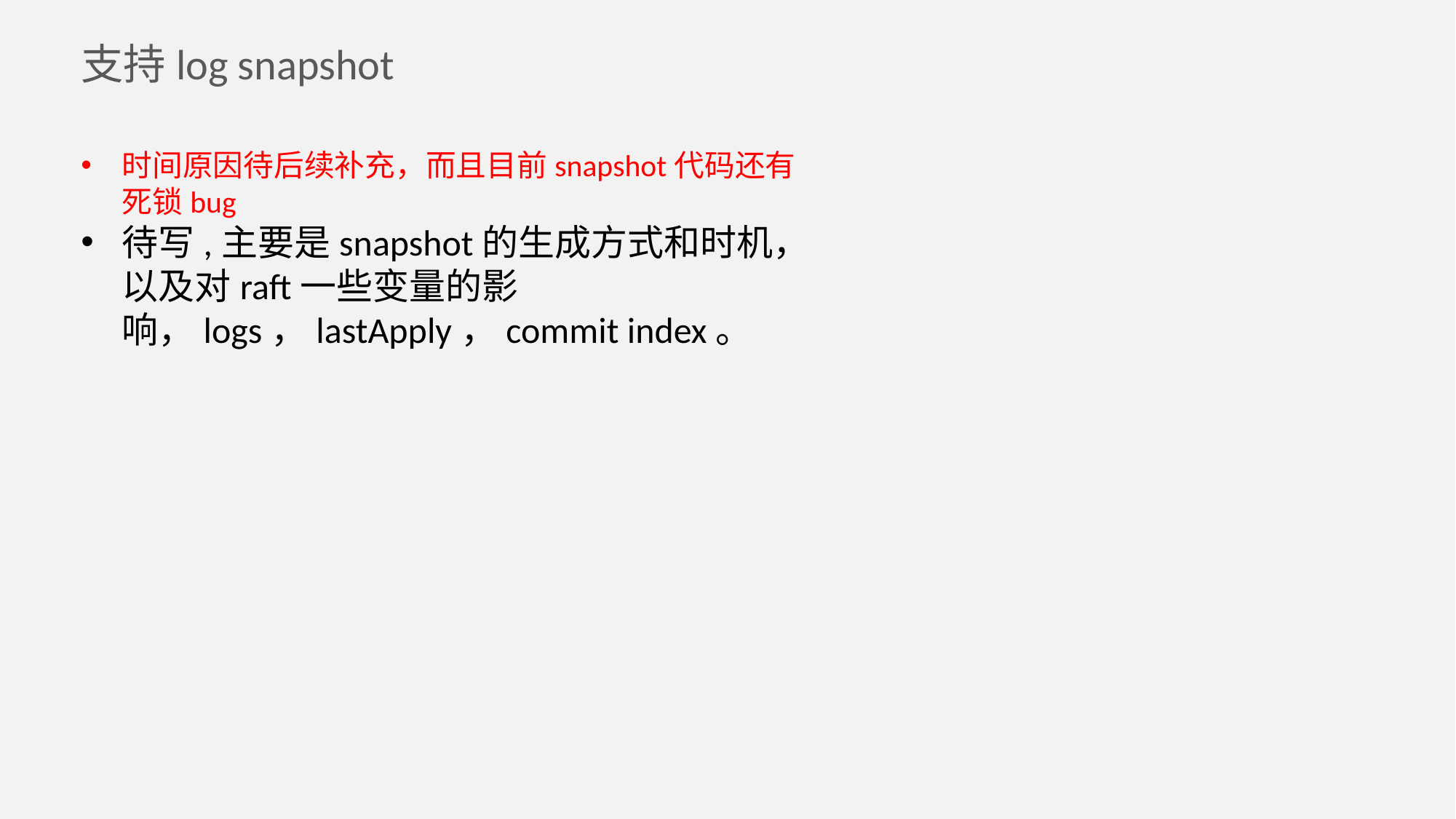

# 支持log snapshot

时间原因待后续补充，而且目前snapshot代码还有死锁bug
待写,主要是snapshot的生成方式和时机，以及对raft一些变量的影响，logs，lastApply，commit index。